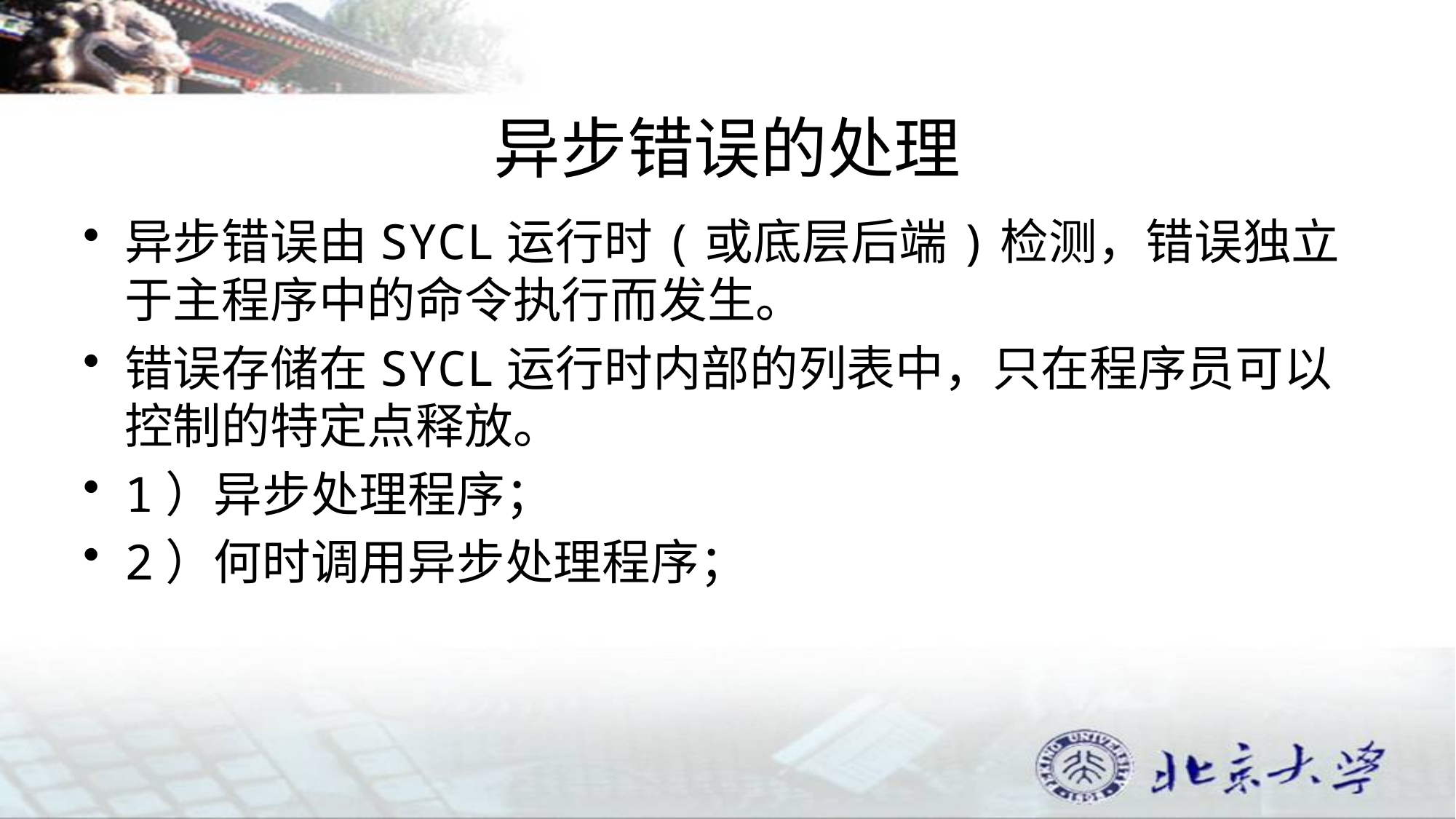

# 异步错误的处理
异步错误由SYCL运行时(或底层后端)检测，错误独立于主程序中的命令执行而发生。
错误存储在SYCL运行时内部的列表中，只在程序员可以控制的特定点释放。
1）异步处理程序；
2）何时调用异步处理程序；